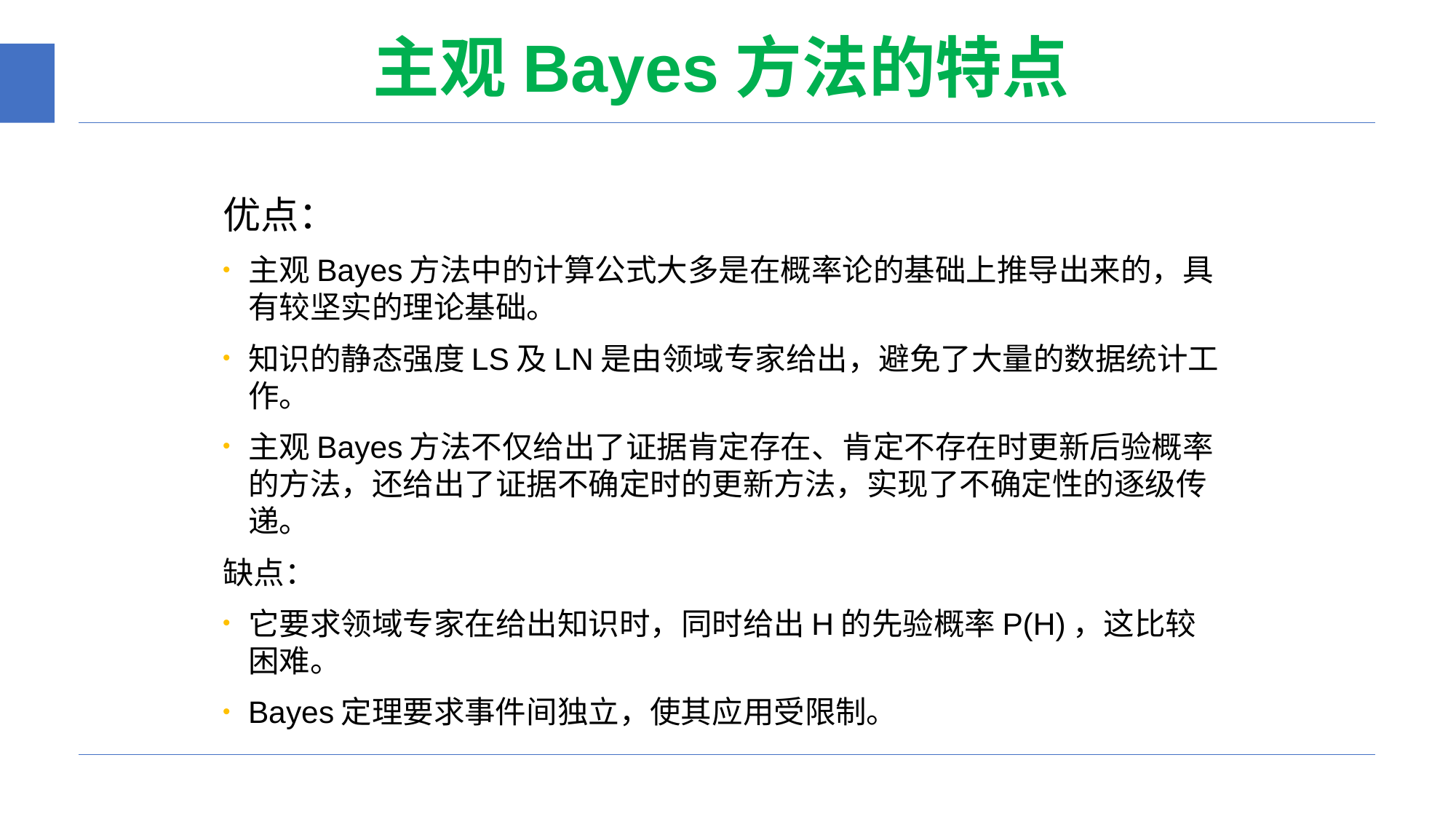

# 主观Bayes方法的特点
优点：
主观Bayes方法中的计算公式大多是在概率论的基础上推导出来的，具有较坚实的理论基础。
知识的静态强度LS及LN是由领域专家给出，避免了大量的数据统计工作。
主观Bayes方法不仅给出了证据肯定存在、肯定不存在时更新后验概率的方法，还给出了证据不确定时的更新方法，实现了不确定性的逐级传递。
缺点：
它要求领域专家在给出知识时，同时给出H的先验概率P(H)，这比较困难。
Bayes定理要求事件间独立，使其应用受限制。